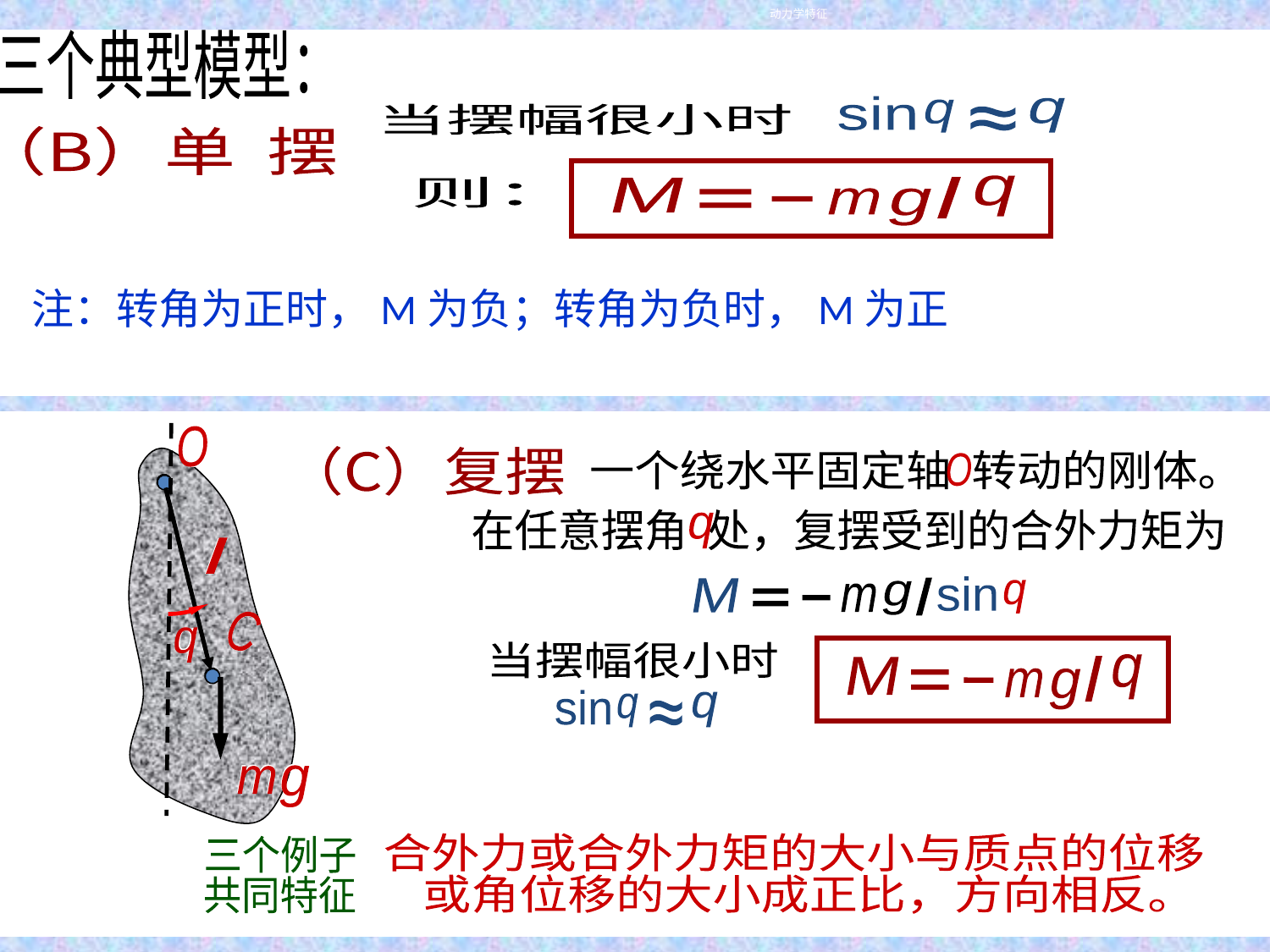

# 动力学特征
三个典型模型：
sin
θ
θ
~
~
当摆幅很小时

θ
l
M
m
g

则：
（B）单  摆

C
C

C
C

O
O
l
l

θ
θ

g
m
g
m
注：转角为正时，M为负；转角为负时，M为正

（C）复摆
一个绕水平固定轴  转动的刚体。
O
O
在任意摆角  处，复摆受到的合外力矩为
θ
sin
l
M
θ
g
m

θ
l
M
m
g

当摆幅很小时
sin
θ
θ
~
~
合外力或合外力矩的大小与质点的位移
或角位移的大小成正比，方向相反。
三个例子
共同特征